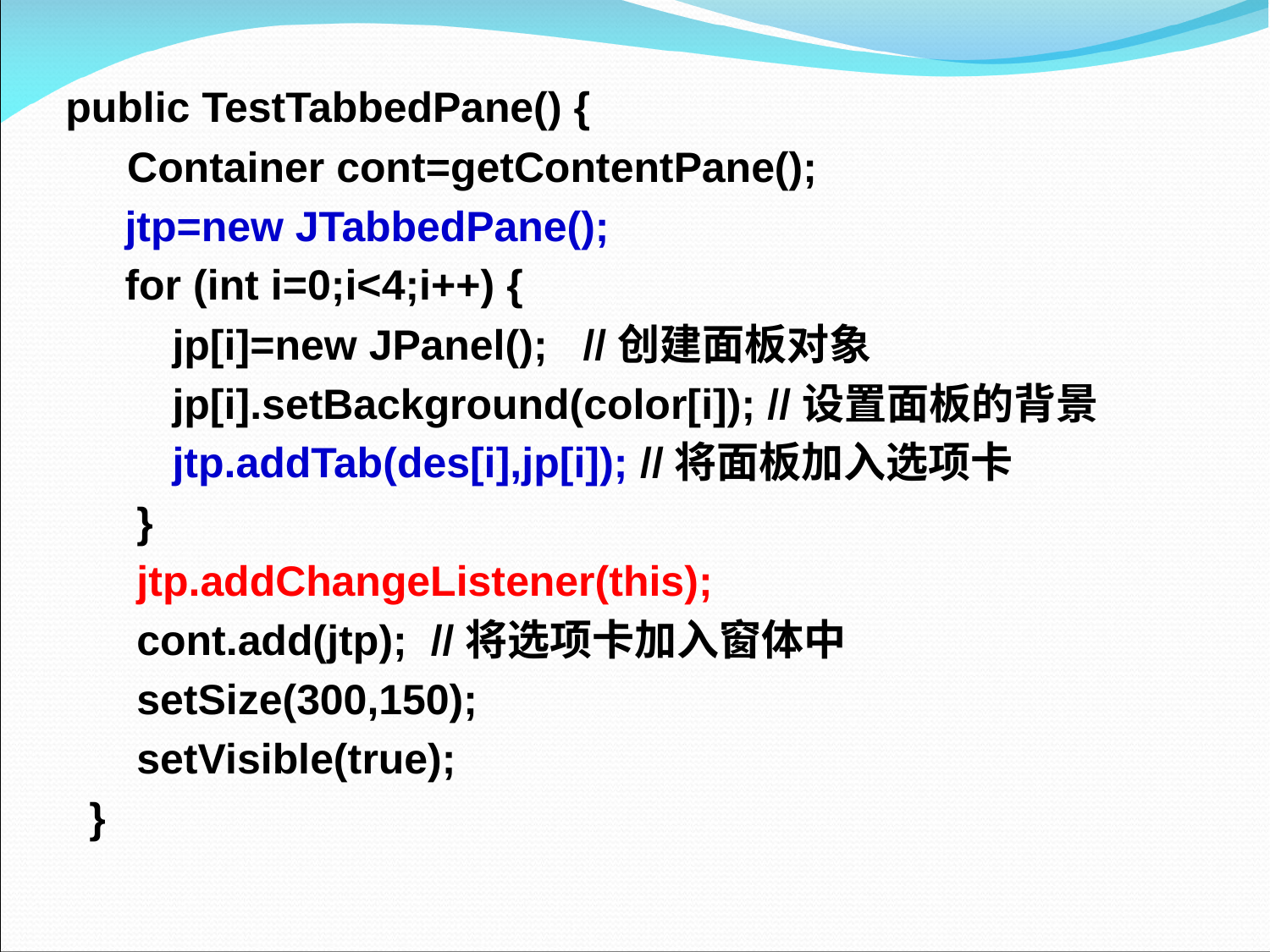

public TestTabbedPane() {
	  Container cont=getContentPane();
     jtp=new JTabbedPane();
     for (int i=0;i<4;i++) {
         jp[i]=new JPanel();   //创建面板对象
         jp[i].setBackground(color[i]); //设置面板的背景
         jtp.addTab(des[i],jp[i]); //将面板加入选项卡
      }
      jtp.addChangeListener(this);
      cont.add(jtp);  //将选项卡加入窗体中
      setSize(300,150);
      setVisible(true);
  }